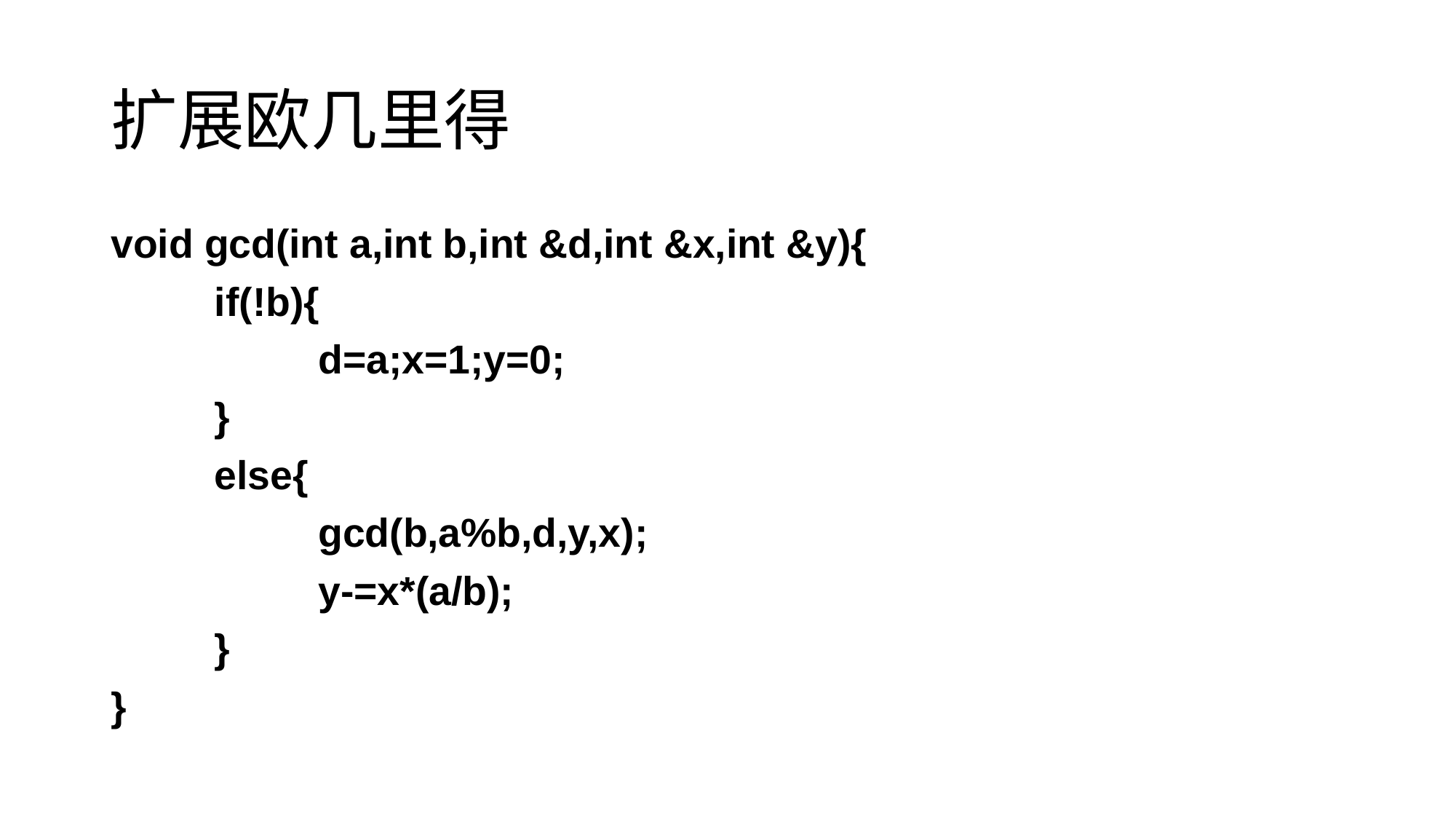

# 扩展欧几里得
void gcd(int a,int b,int &d,int &x,int &y){
	if(!b){
		d=a;x=1;y=0;
	}
	else{
		gcd(b,a%b,d,y,x);
		y-=x*(a/b);
	}
}